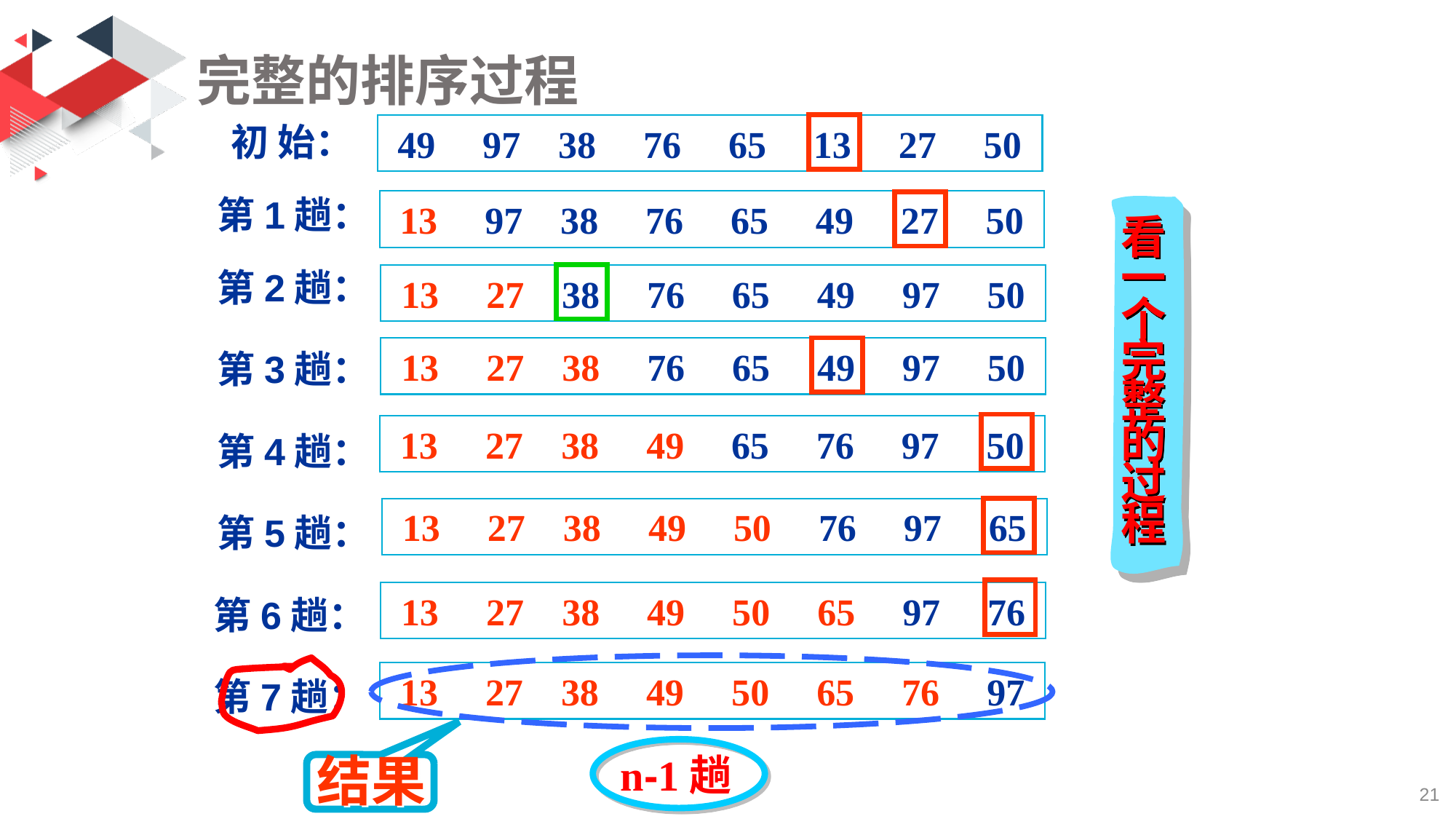

# 完整的排序过程
初 始：
 49     97    38     76     65     13     27     50

第1趟：
第2趟：
第3趟：
第4趟：
第5趟：
第6趟：
第7趟：
 13     97    38     76     65     49     27     50

看
一
个
完
整
的
过
程

 13     27    38     76     65     49     97     50

 13     27    38     76     65     49     97     50

 13     27    38     49     65     76     97     50

 13     27    38     49     50     76     97     65

 13     27    38     49     50     65     97     76

结果

 13     27    38     49     50     65     76     97

n-1趟
21